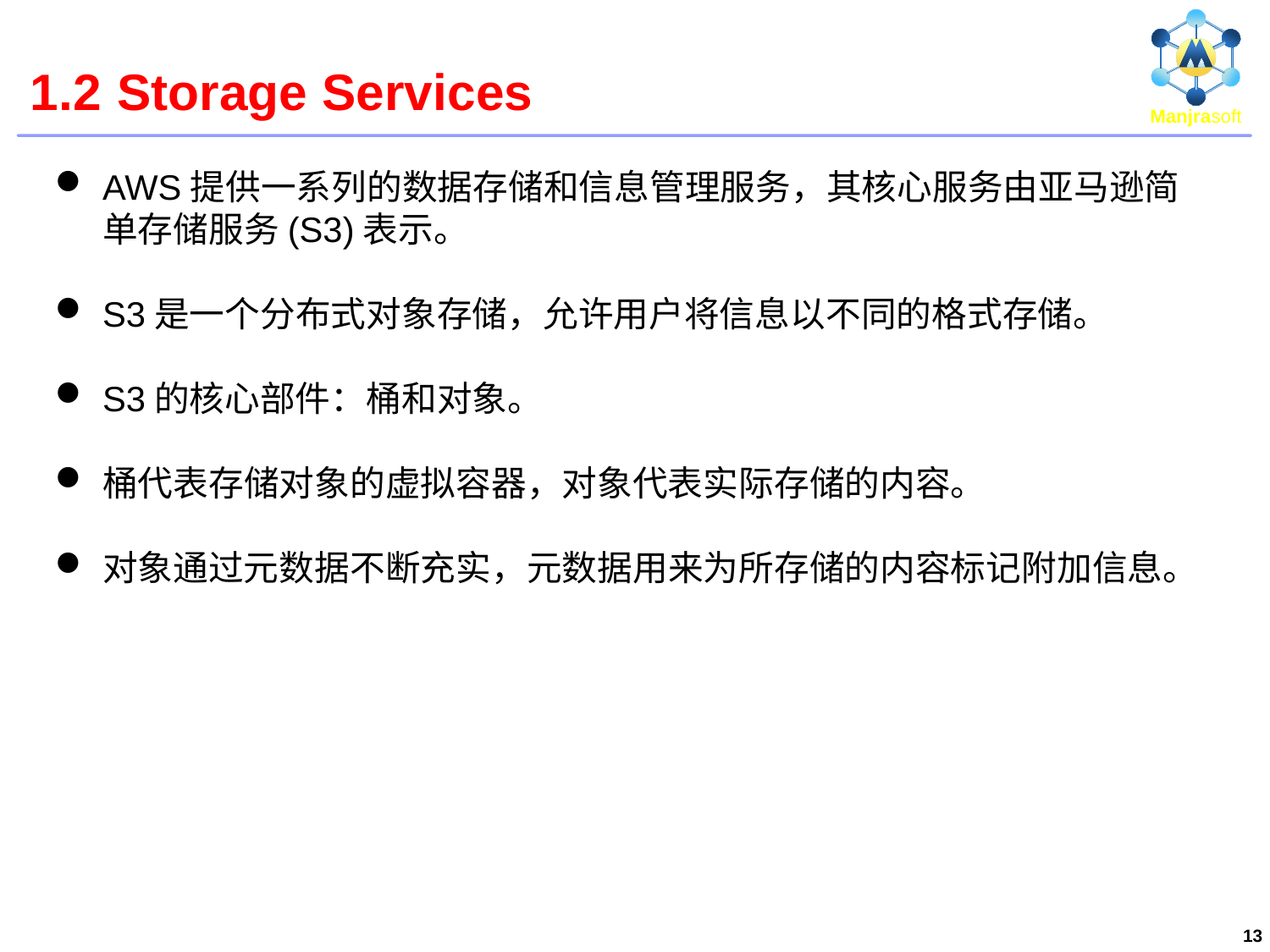

# 1.2 Storage Services
AWS提供一系列的数据存储和信息管理服务，其核心服务由亚马逊简单存储服务(S3)表示。

S3是一个分布式对象存储，允许用户将信息以不同的格式存储。

S3的核心部件：桶和对象。

桶代表存储对象的虚拟容器，对象代表实际存储的内容。

对象通过元数据不断充实，元数据用来为所存储的内容标记附加信息。
13